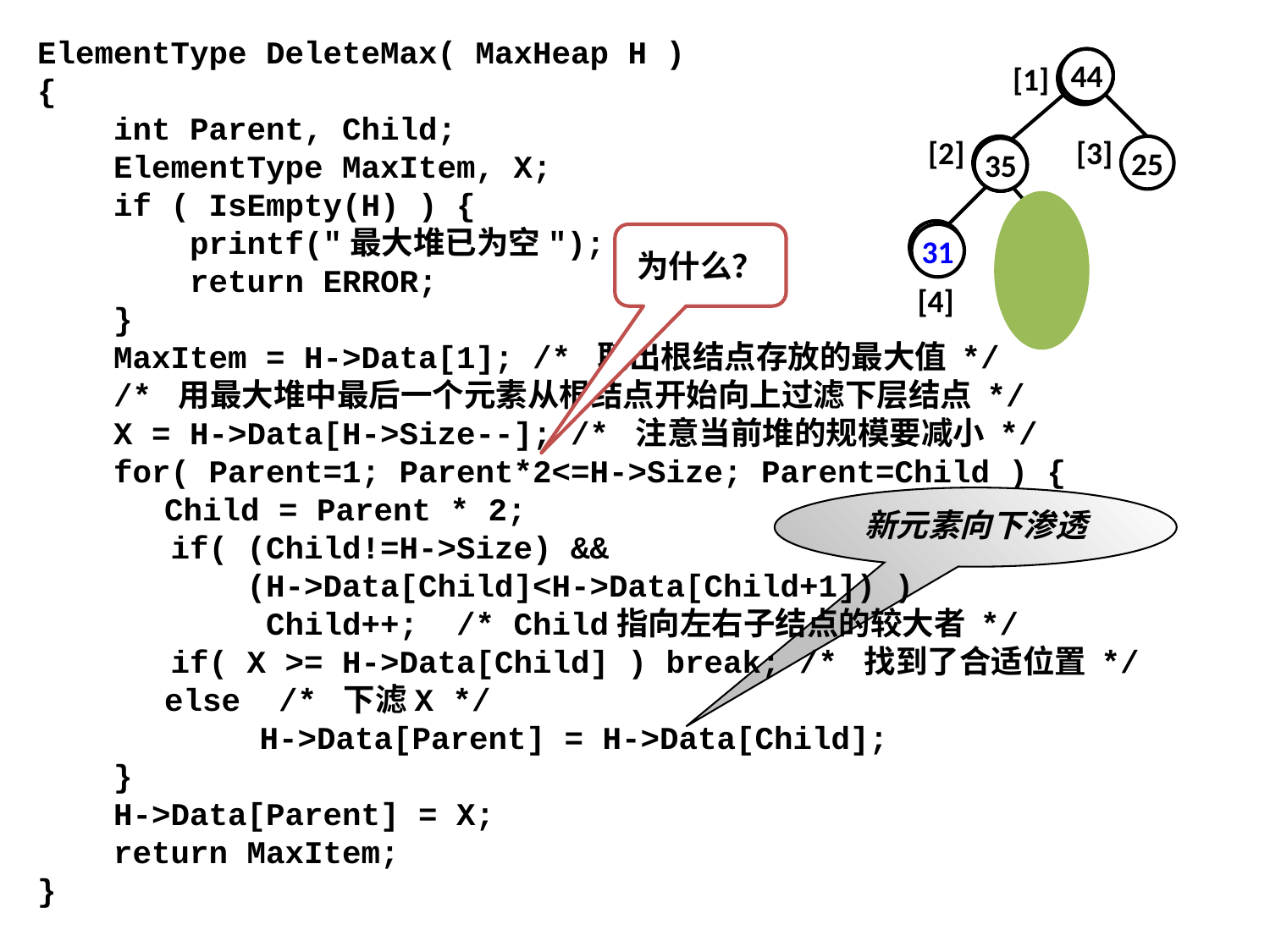

ElementType DeleteMax( MaxHeap H )
{
    int Parent, Child;
    ElementType MaxItem, X;
    if ( IsEmpty(H) ) {
        printf("最大堆已为空");
        return ERROR;
    }
    MaxItem = H->Data[1]; /* 取出根结点存放的最大值 */
    /* 用最大堆中最后一个元素从根结点开始向上过滤下层结点 */
    X = H->Data[H->Size--]; /* 注意当前堆的规模要减小 */
    for( Parent=1; Parent*2<=H->Size; Parent=Child ) {
	Child = Parent * 2;
       if( (Child!=H->Size) &&
           (H->Data[Child]<H->Data[Child+1]) )
            Child++;  /* Child指向左右子结点的较大者 */
       if( X >= H->Data[Child] ) break; /* 找到了合适位置 */
	else  /* 下滤X */
	     H->Data[Parent] = H->Data[Child];
    }
    H->Data[Parent] = X;
    return MaxItem;
}

31
44
58
[1]

[2]
44
[3]
25

35
31
[4]
[5]

31
35

31

为什么？
新元素向下渗透